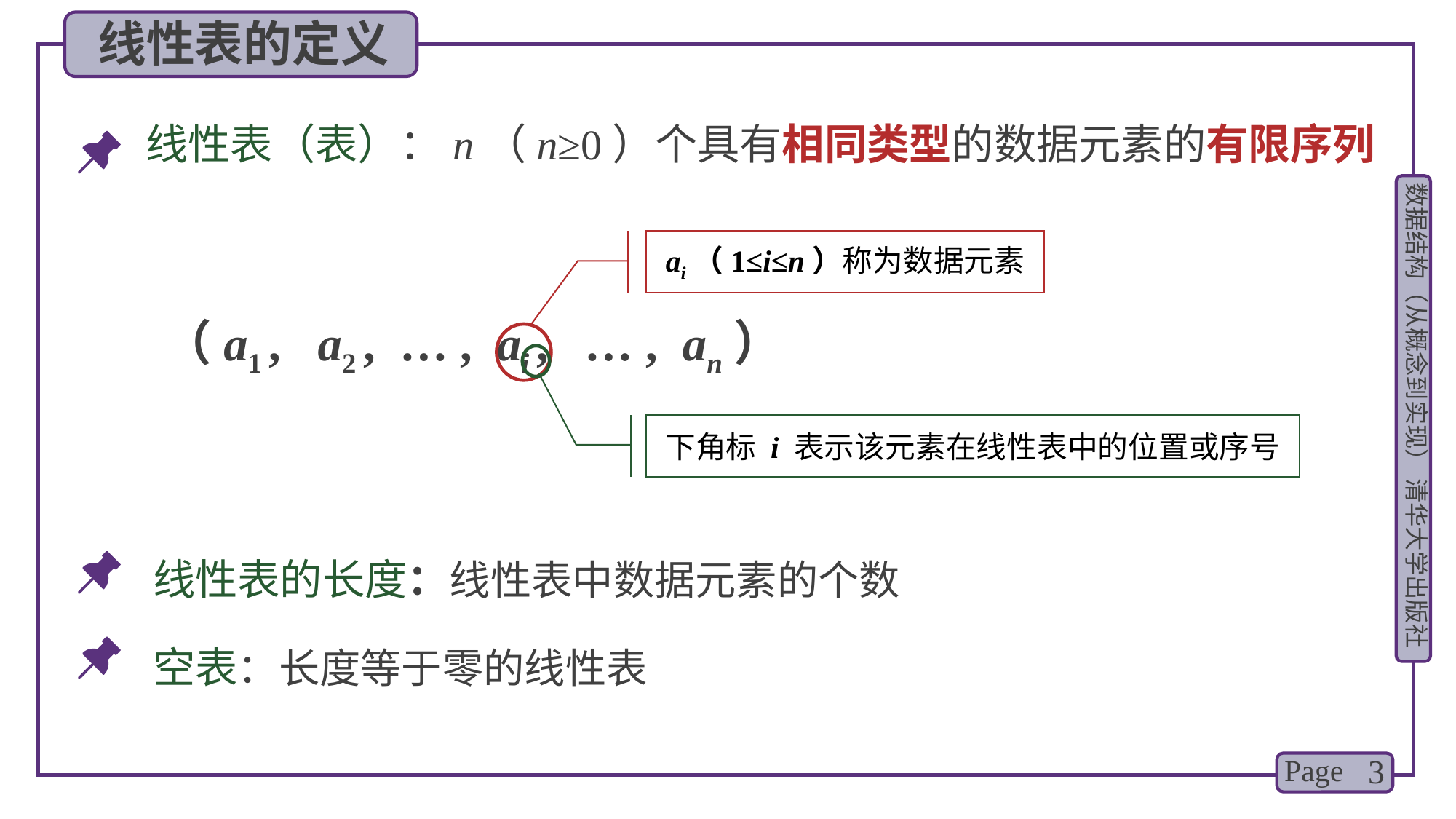

线性表的定义

线性表（表）：n（n≥0）个具有相同类型的数据元素的有限序列

ai（1≤i≤n）称为数据元素

（a1 ,   a2 ,  … ,  ai ,   … ,  an）

下角标 i 表示该元素在线性表中的位置或序号
线性表的长度：线性表中数据元素的个数

空表：长度等于零的线性表